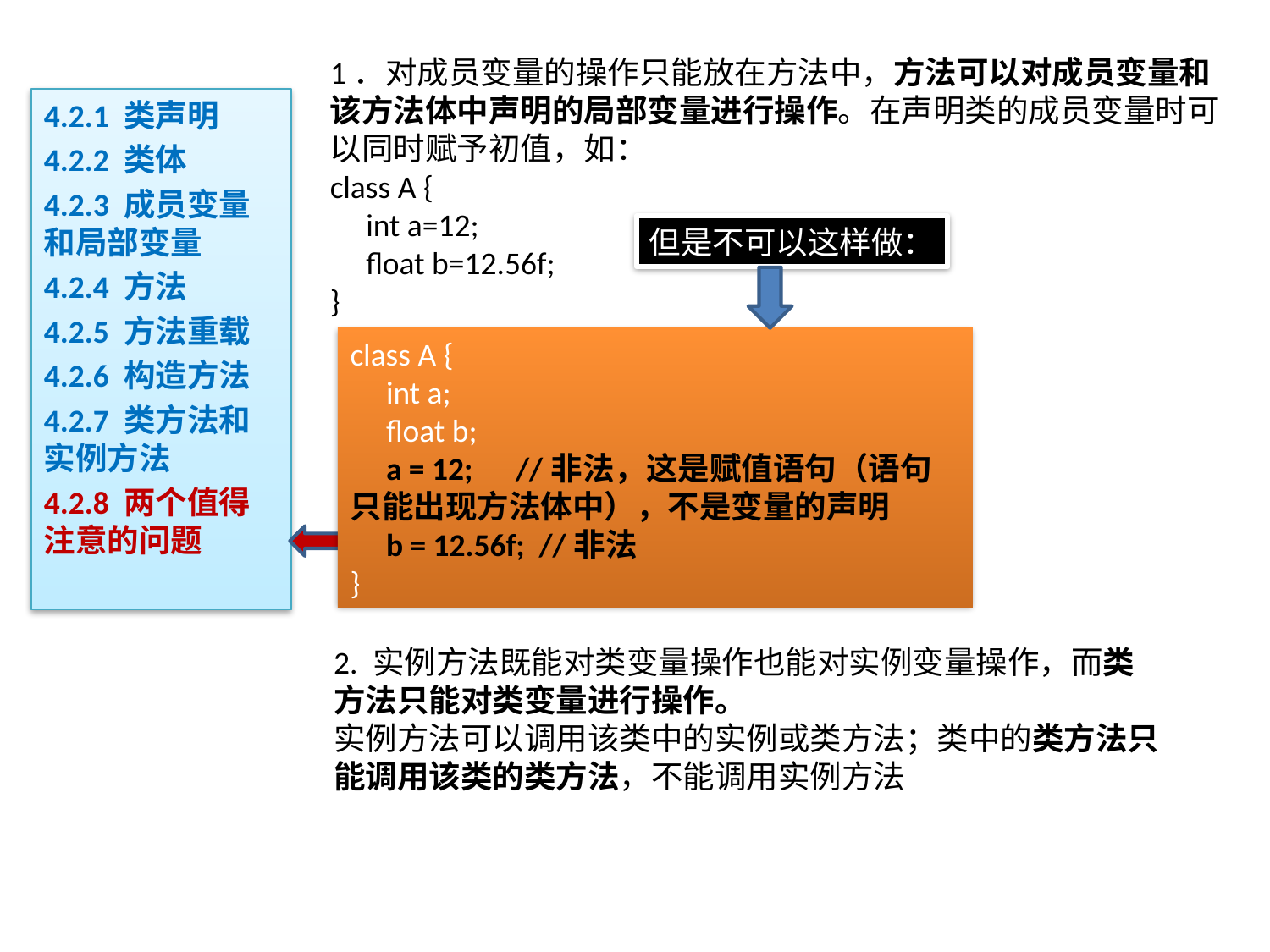

1．对成员变量的操作只能放在方法中，方法可以对成员变量和该方法体中声明的局部变量进行操作。在声明类的成员变量时可以同时赋予初值，如：
class A {
     int a=12;
     float b=12.56f;
}
4.2.1 类声明
4.2.2 类体
4.2.3 成员变量和局部变量
4.2.4 方法
4.2.5 方法重载
4.2.6 构造方法
4.2.7 类方法和实例方法
4.2.8 两个值得注意的问题
# 4.2 类
但是不可以这样做：

class A {
     int a;
     float b;
     a = 12;      //非法，这是赋值语句（语句只能出现方法体中），不是变量的声明
     b = 12.56f;  //非法
}

2. 实例方法既能对类变量操作也能对实例变量操作，而类方法只能对类变量进行操作。
实例方法可以调用该类中的实例或类方法；类中的类方法只能调用该类的类方法，不能调用实例方法